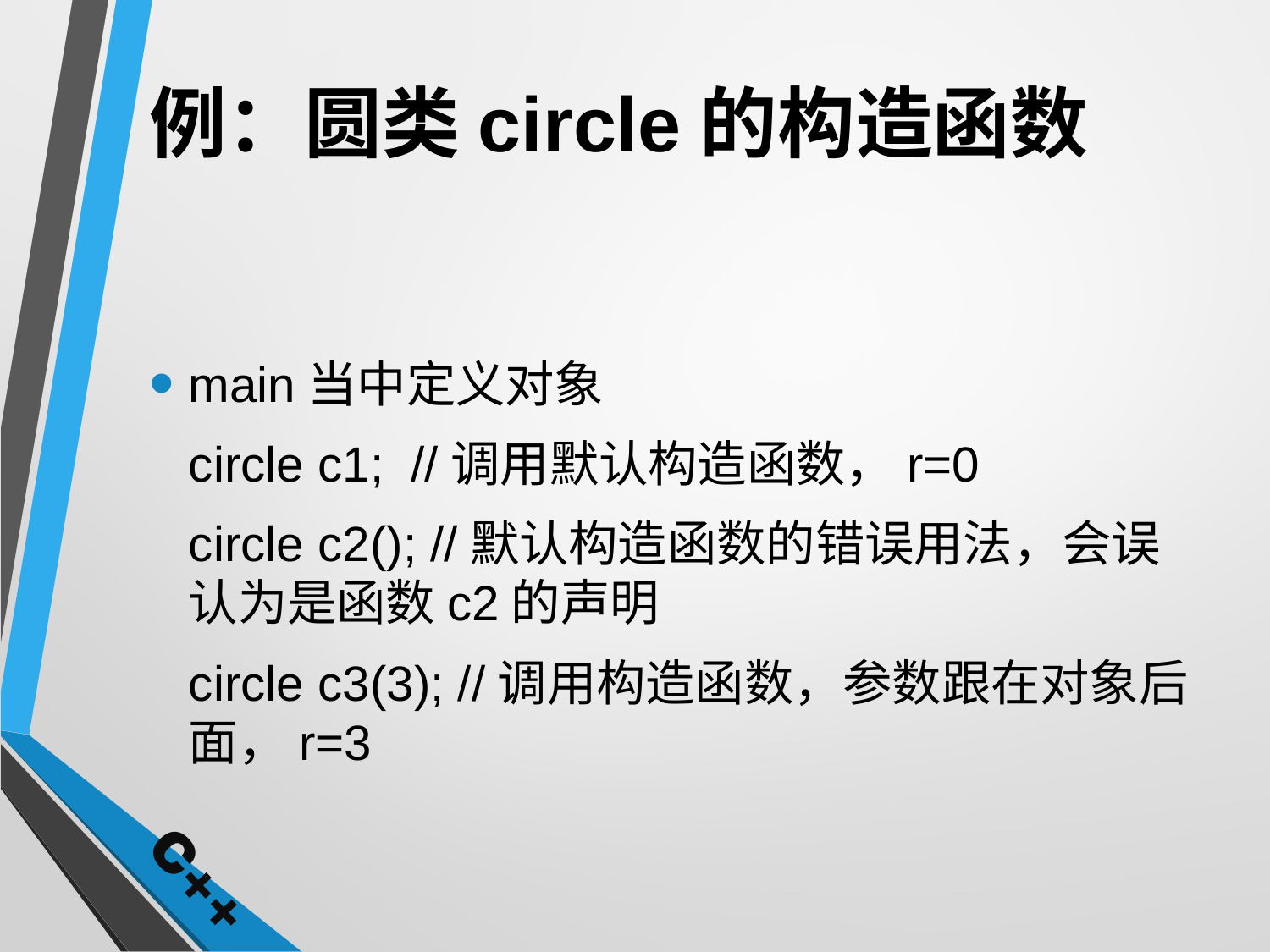

# 例：圆类circle的构造函数
main当中定义对象
	circle c1;  //调用默认构造函数，r=0
	circle c2(); //默认构造函数的错误用法，会误认为是函数c2的声明
	circle c3(3); //调用构造函数，参数跟在对象后面，r=3